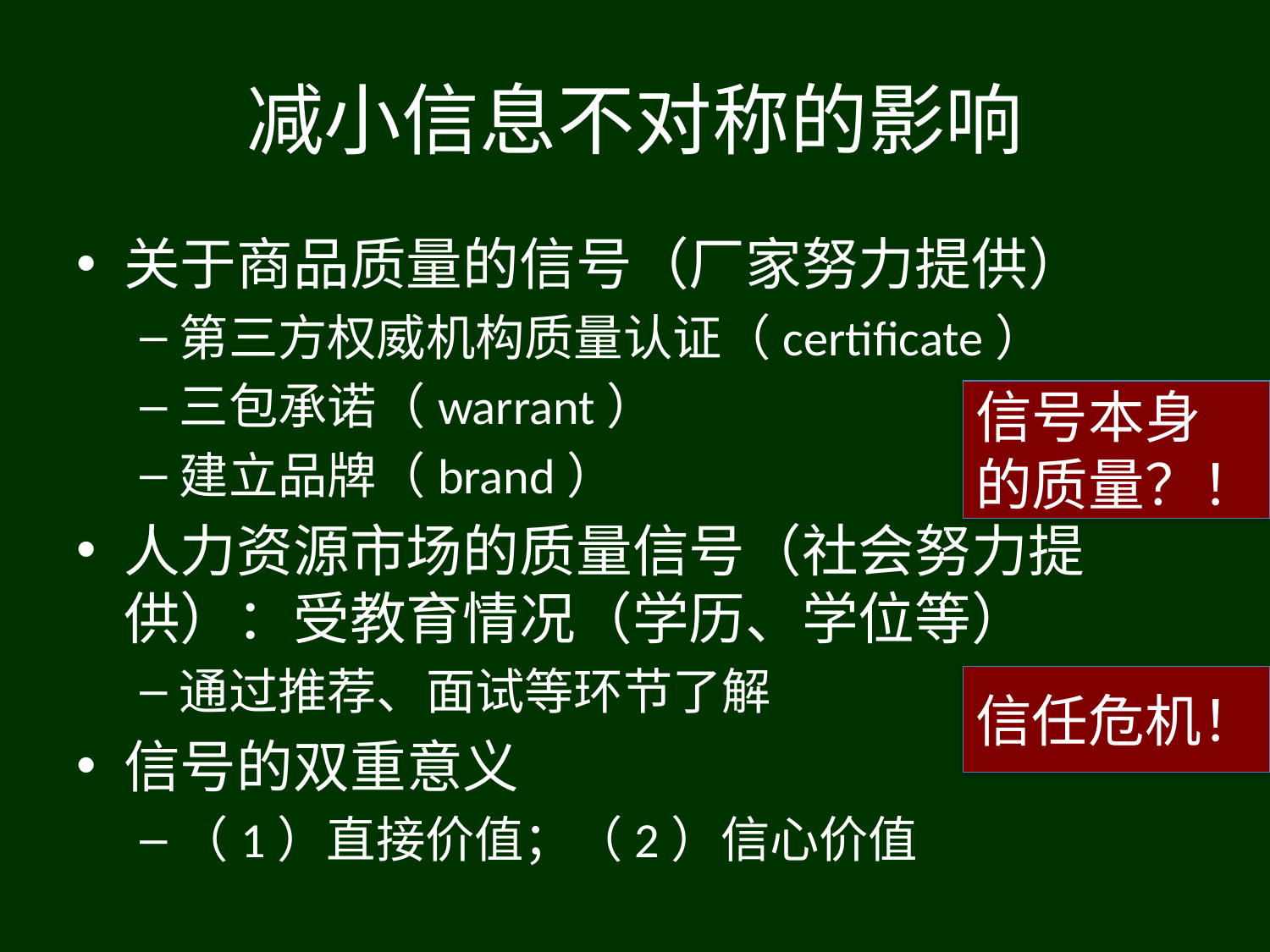

# 减小信息不对称的影响
关于商品质量的信号（厂家努力提供）
第三方权威机构质量认证（certificate）
三包承诺（warrant）
建立品牌（brand）
人力资源市场的质量信号（社会努力提供）：受教育情况（学历、学位等）
通过推荐、面试等环节了解
信号的双重意义
（1）直接价值；（2）信心价值
信号本身的质量？！
信任危机！